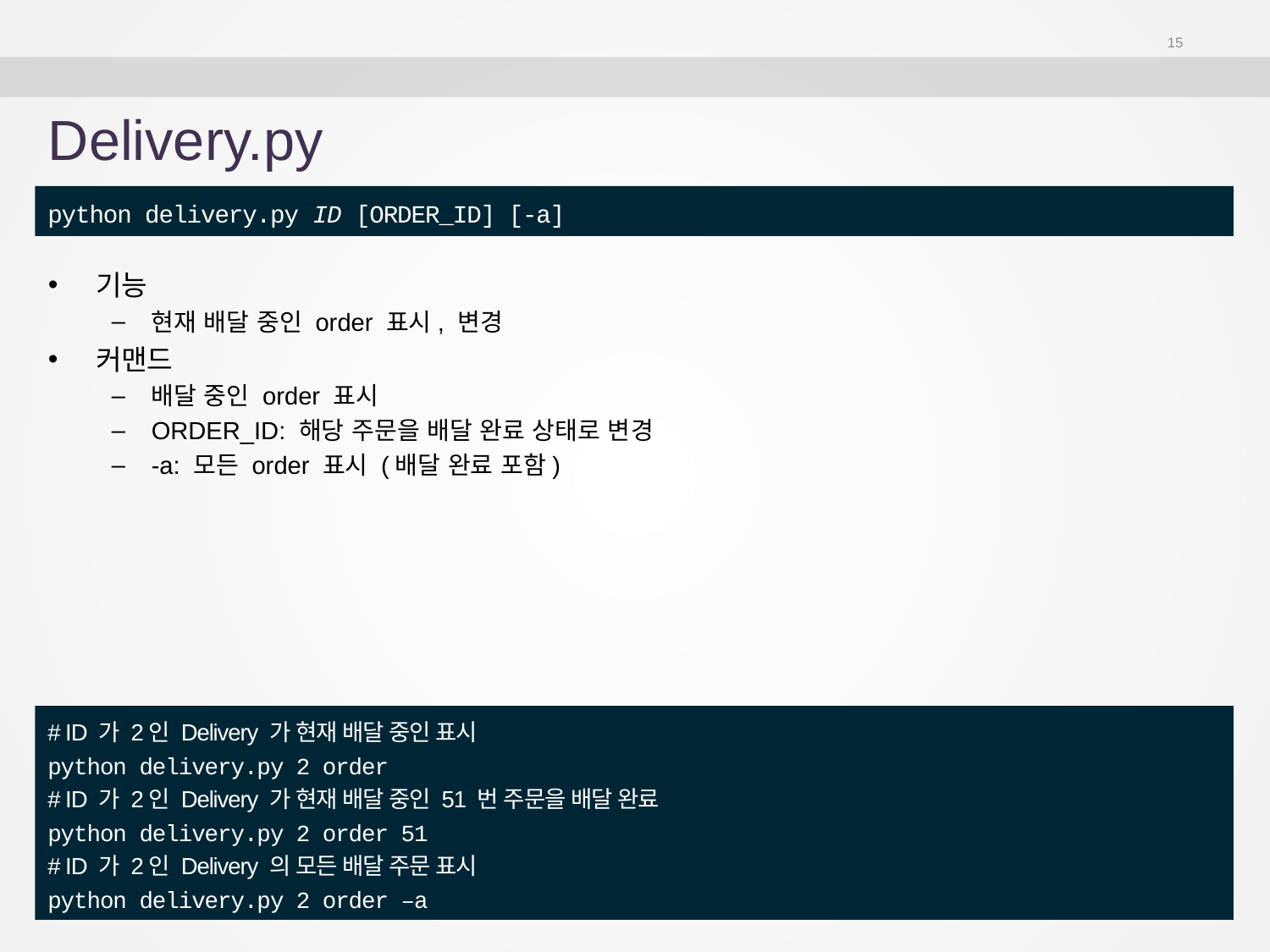

15
# Delivery.py
python delivery.py ID [ORDER_ID] [-a]

기능
현재 배달 중인 order 표시, 변경
커맨드
배달 중인 order 표시
ORDER_ID: 해당 주문을 배달 완료 상태로 변경
-a: 모든 order 표시 (배달 완료 포함)
# ID 가 2인 Delivery 가 현재 배달 중인 표시
python delivery.py 2 order
# ID 가 2인 Delivery 가 현재 배달 중인 51 번 주문을 배달 완료
python delivery.py 2 order 51
# ID 가 2인 Delivery 의 모든 배달 주문 표시
python delivery.py 2 order –a